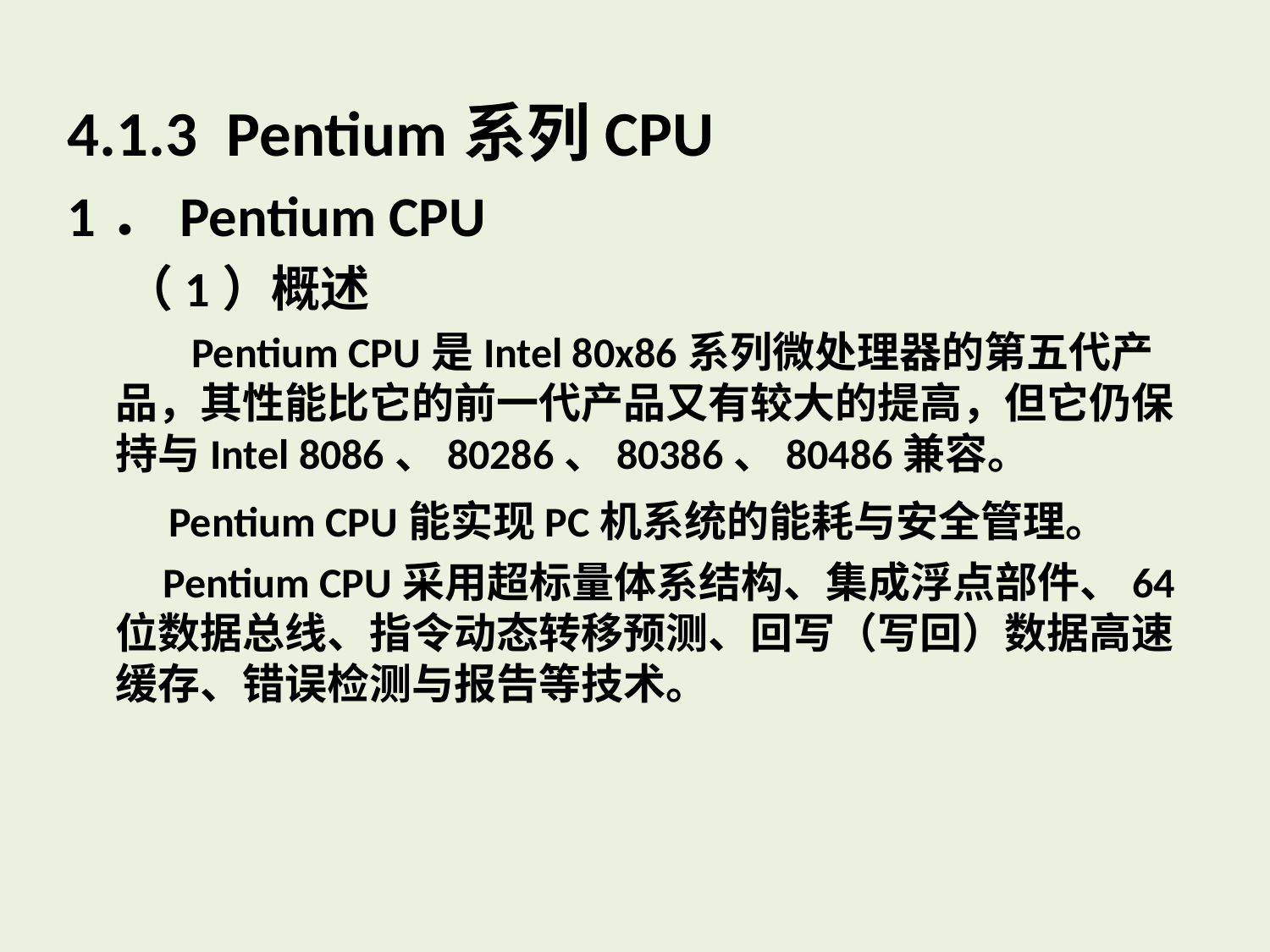

4.1.3  Pentium系列CPU
1．Pentium CPU
    （1）概述
             Pentium CPU是Intel 80x86系列微处理器的第五代产品，其性能比它的前一代产品又有较大的提高，但它仍保持与Intel 8086、80286、80386、80486兼容。
         Pentium CPU能实现PC机系统的能耗与安全管理。
          Pentium CPU采用超标量体系结构、集成浮点部件、64位数据总线、指令动态转移预测、回写（写回）数据高速缓存、错误检测与报告等技术。
17